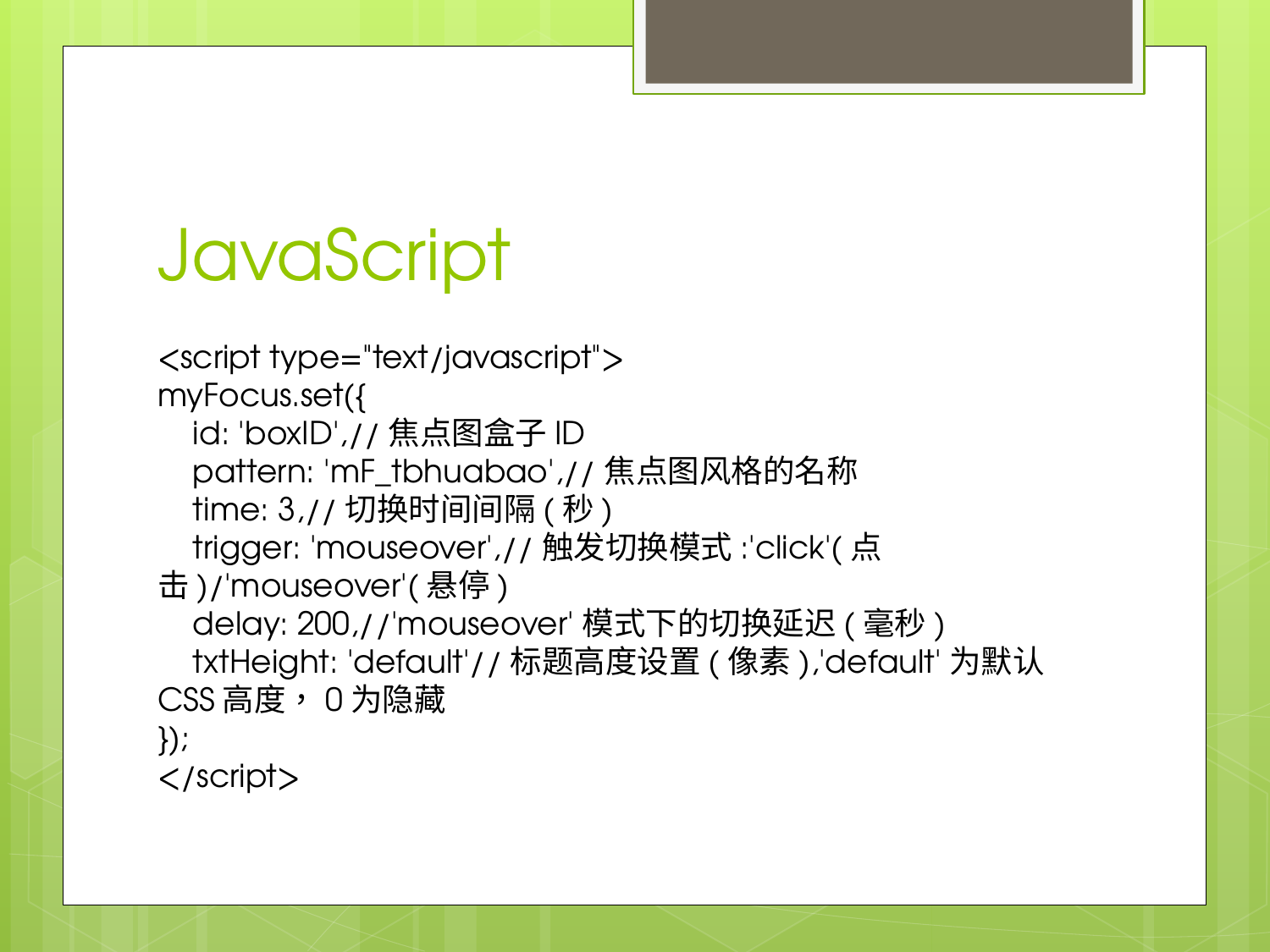

# JavaScript
<script type="text/javascript">
myFocus.set({
    id: 'boxID',//焦点图盒子ID
    pattern: 'mF_tbhuabao',//焦点图风格的名称
    time: 3,//切换时间间隔(秒)
    trigger: 'mouseover',//触发切换模式:'click'(点击)/'mouseover'(悬停)
    delay: 200,//'mouseover'模式下的切换延迟(毫秒)
    txtHeight: 'default'//标题高度设置(像素),'default'为默认CSS高度，0为隐藏
});
</script>